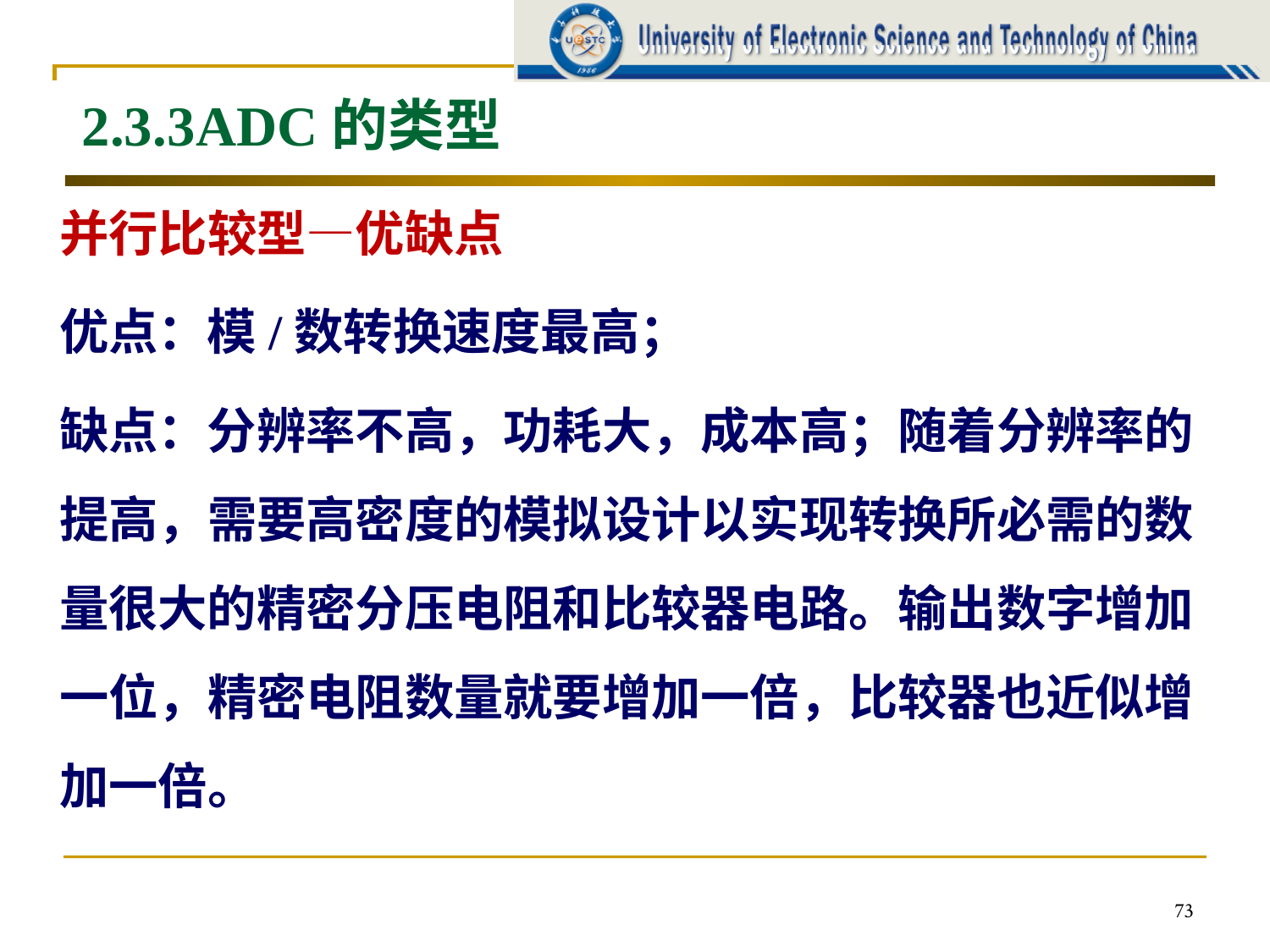

2.3.3ADC的类型
# 并行比较型—优缺点
优点：模/数转换速度最高；
缺点：分辨率不高，功耗大，成本高；随着分辨率的提高，需要高密度的模拟设计以实现转换所必需的数量很大的精密分压电阻和比较器电路。输出数字增加一位，精密电阻数量就要增加一倍，比较器也近似增加一倍。

73